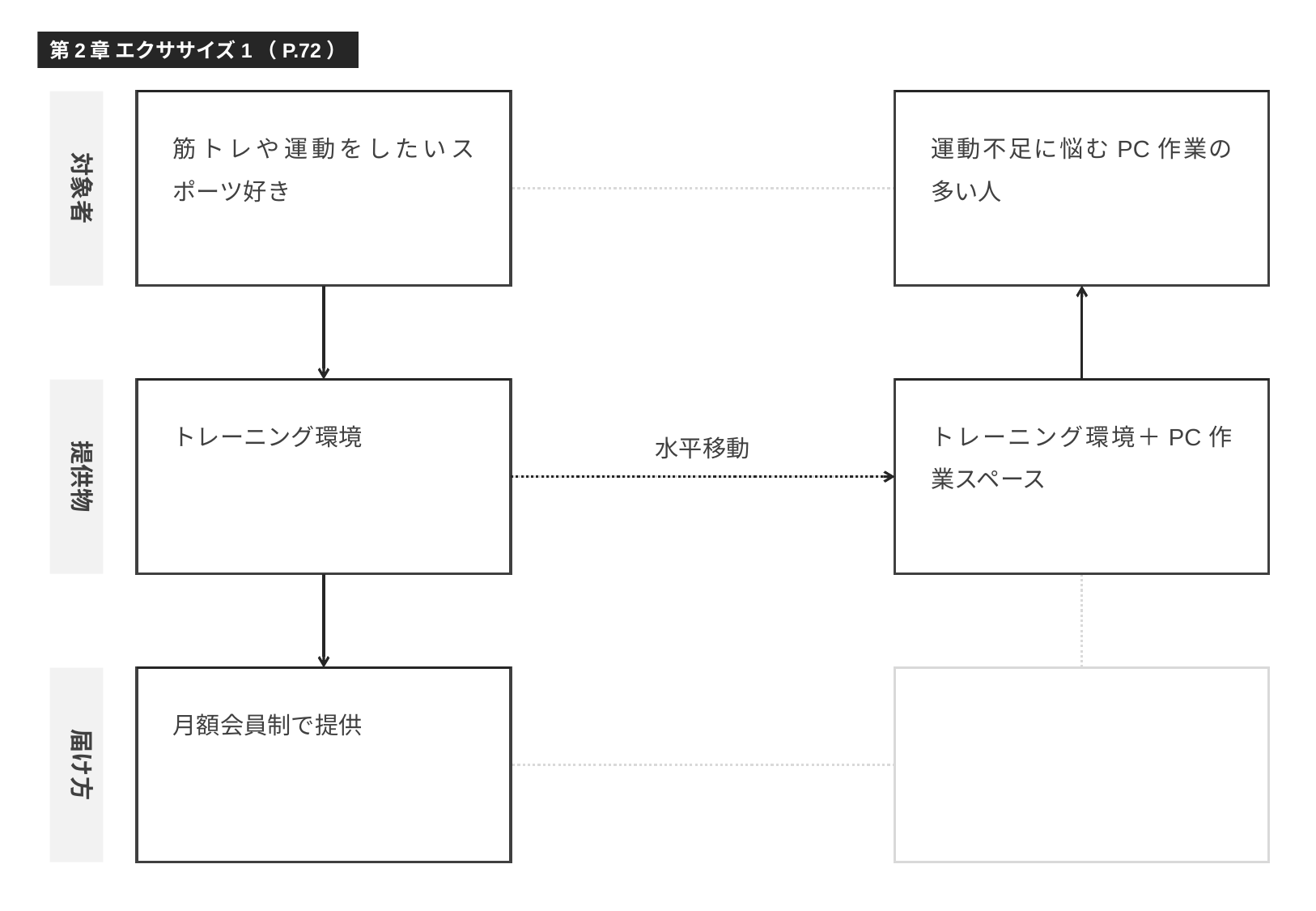

第2章 エクササイズ1（P.72）
対象者

筋トレや運動をしたいスポーツ好き

運動不足に悩むPC作業の多い人
提供物

トレーニング環境

トレーニング環境＋PC作業スペース
水平移動

月額会員制で提供

届け方